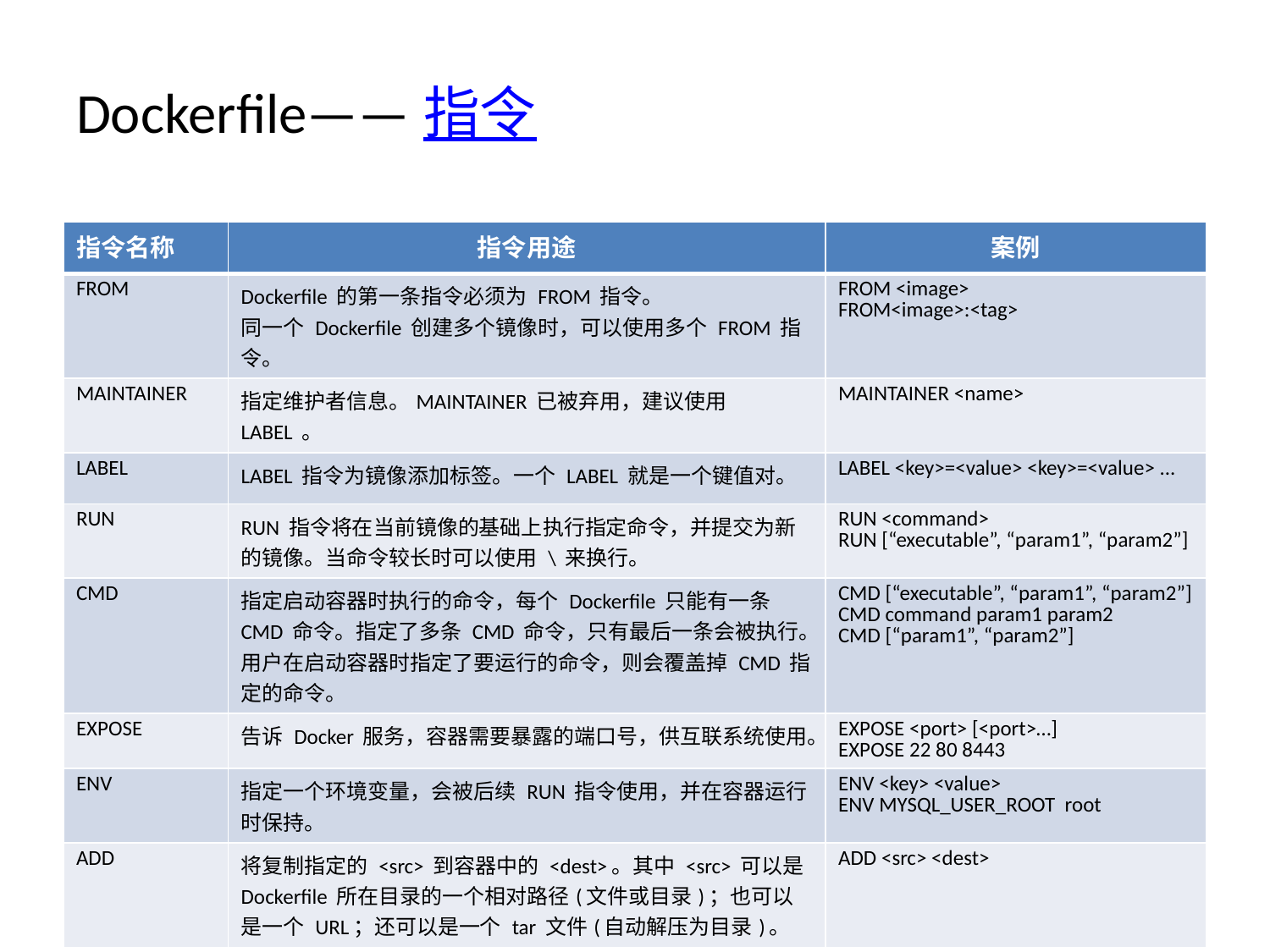

# Dockerfile——指令
| 指令名称 | 指令用途 | 案例 |
| --- | --- | --- |
| FROM | Dockerfile 的第一条指令必须为 FROM 指令。 同一个 Dockerfile 创建多个镜像时，可以使用多个 FROM 指令。 | FROM <image> FROM<image>:<tag> |
| MAINTAINER | 指定维护者信息。MAINTAINER 已被弃用，建议使用 LABEL 。 | MAINTAINER <name> |
| LABEL | LABEL 指令为镜像添加标签。一个 LABEL 就是一个键值对。 | LABEL <key>=<value> <key>=<value> ... |
| RUN | RUN 指令将在当前镜像的基础上执行指定命令，并提交为新的镜像。当命令较长时可以使用 \ 来换行。 | RUN <command> RUN [“executable”, “param1”, “param2”] |
| CMD | 指定启动容器时执行的命令，每个 Dockerfile 只能有一条 CMD 命令。指定了多条 CMD 命令，只有最后一条会被执行。用户在启动容器时指定了要运行的命令，则会覆盖掉 CMD 指定的命令。 | CMD [“executable”, “param1”, “param2”] CMD command param1 param2 CMD [“param1”, “param2”] |
| EXPOSE | 告诉 Docker 服务，容器需要暴露的端口号，供互联系统使用。 | EXPOSE <port> [<port>…] EXPOSE 22 80 8443 |
| ENV | 指定一个环境变量，会被后续 RUN 指令使用，并在容器运行时保持。 | ENV <key> <value> ENV MYSQL\_USER\_ROOT root |
| ADD | 将复制指定的 <src> 到容器中的 <dest>。其中 <src> 可以是 Dockerfile 所在目录的一个相对路径(文件或目录)；也可以是一个 URL；还可以是一个 tar 文件(自动解压为目录)。 | ADD <src> <dest> |